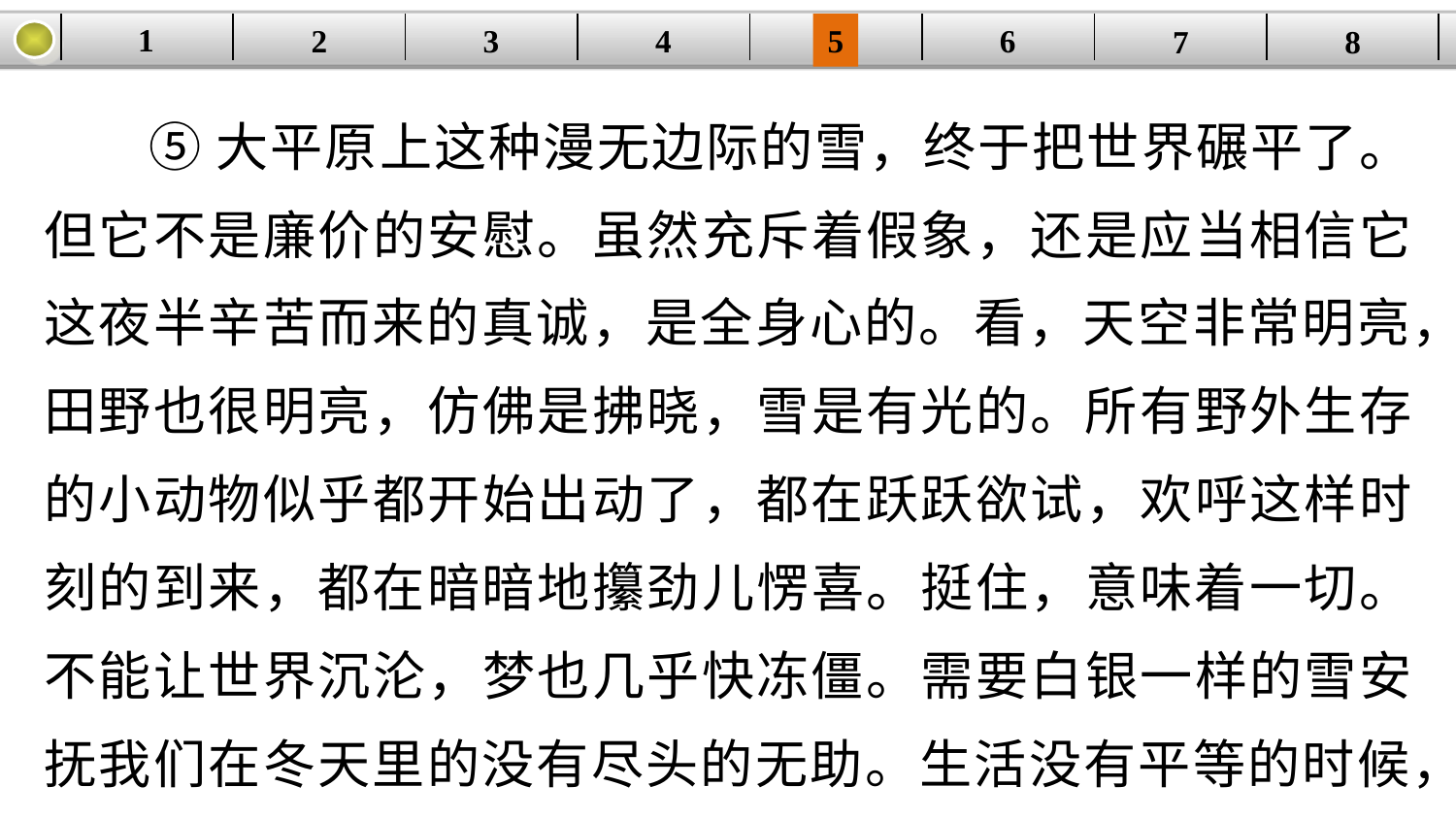

1
2
3
4
|  |  |  |  |  |  |  |  |
| --- | --- | --- | --- | --- | --- | --- | --- |
5
6
7
8

⑤大平原上这种漫无边际的雪，终于把世界碾平了。但它不是廉价的安慰。虽然充斥着假象，还是应当相信它这夜半辛苦而来的真诚，是全身心的。看，天空非常明亮，田野也很明亮，仿佛是拂晓，雪是有光的。所有野外生存的小动物似乎都开始出动了，都在跃跃欲试，欢呼这样时刻的到来，都在暗暗地攥劲儿愣喜。挺住，意味着一切。不能让世界沉沦，梦也几乎快冻僵。需要白银一样的雪安抚我们在冬天里的没有尽头的无助。生活没有平等的时候，尤其在此刻。